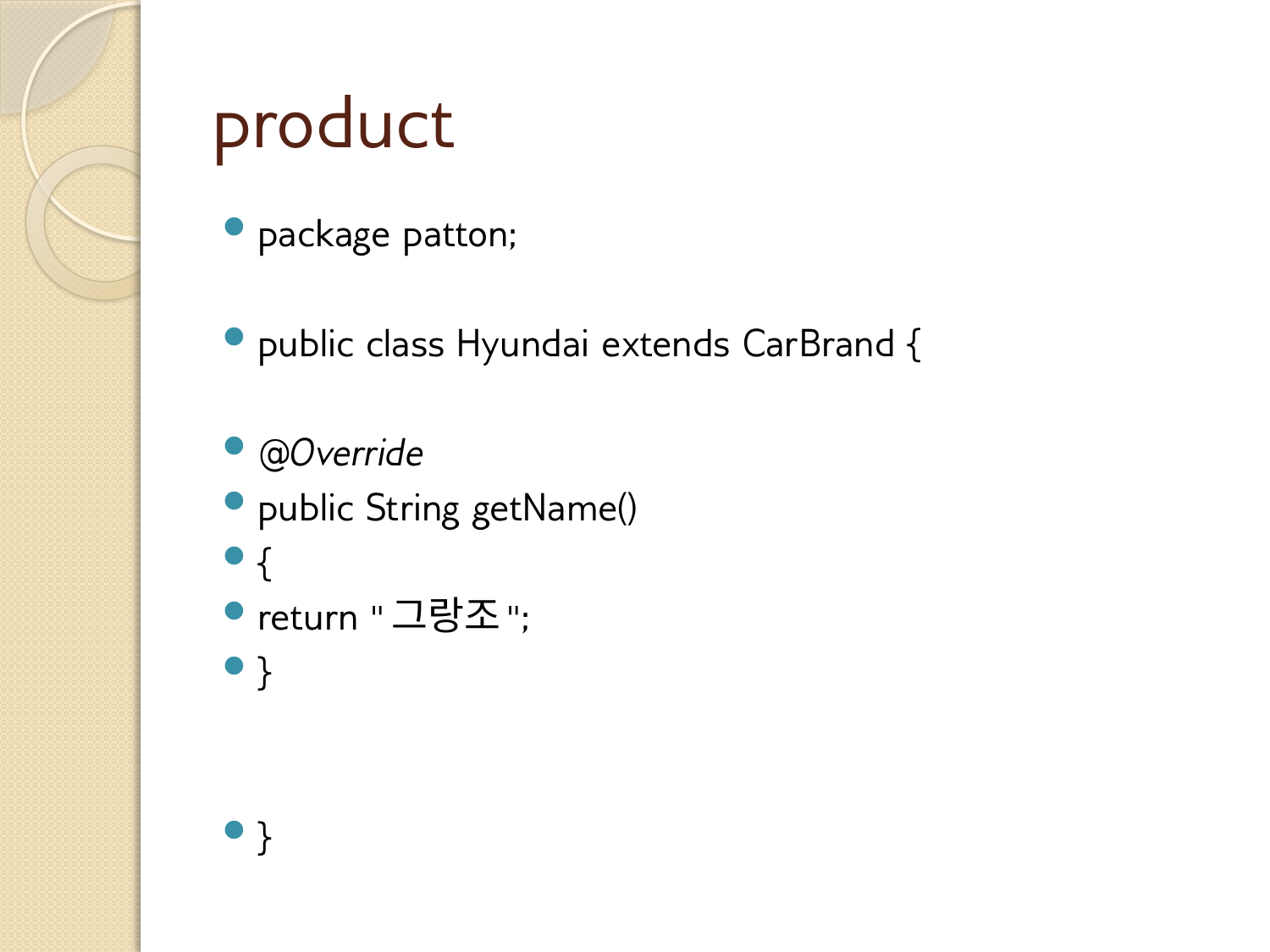

# product
package patton;

public class Hyundai extends CarBrand {

@Override
public String getName()
{
return "그랑조";
}

}